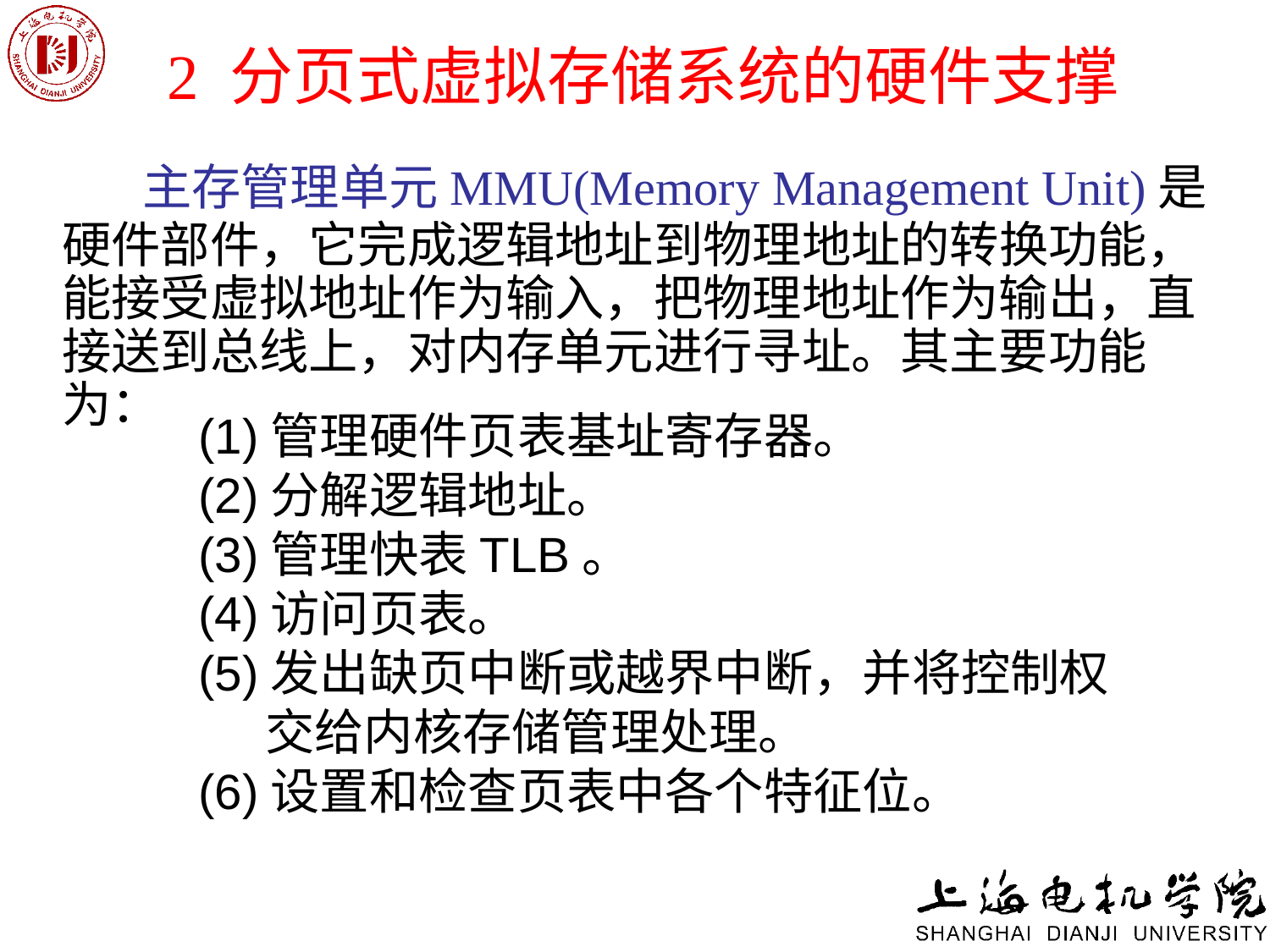

# 2 分页式虚拟存储系统的硬件支撑
    主存管理单元MMU(Memory Management Unit)是硬件部件，它完成逻辑地址到物理地址的转换功能，能接受虚拟地址作为输入，把物理地址作为输出，直接送到总线上，对内存单元进行寻址。其主要功能为：
(1)管理硬件页表基址寄存器。
(2)分解逻辑地址。
(3)管理快表TLB。
(4)访问页表。
(5)发出缺页中断或越界中断，并将控制权
     交给内核存储管理处理。
(6)设置和检查页表中各个特征位。